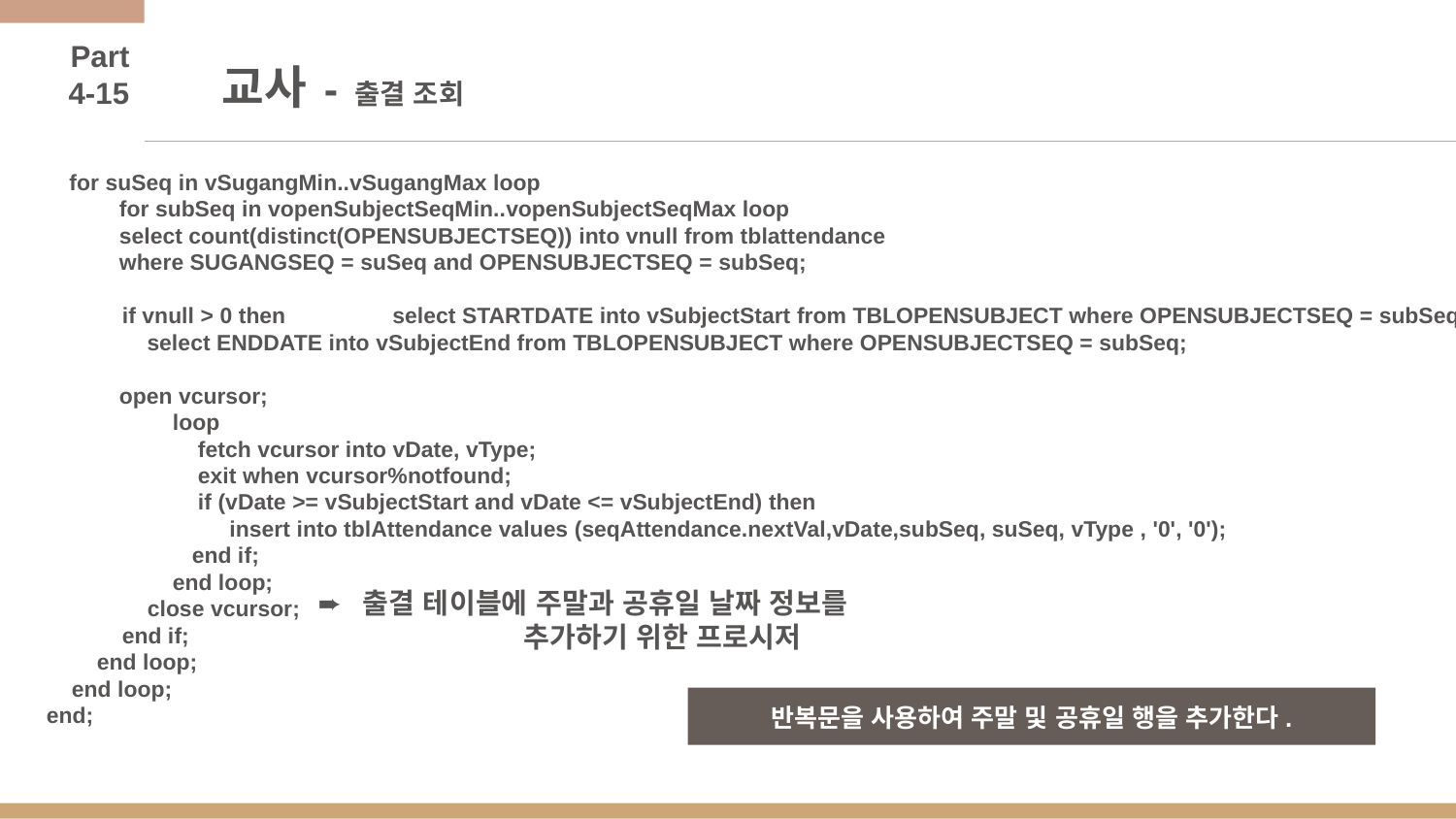

Part 4-15
# 교사 - 출결 조회
    for suSeq in vSugangMin..vSugangMax loop
for subSeq in vopenSubjectSeqMin..vopenSubjectSeqMax loop
select count(distinct(OPENSUBJECTSEQ)) into vnull from tblattendance
where SUGANGSEQ = suSeq and OPENSUBJECTSEQ = subSeq;

            if vnull > 0 then                 select STARTDATE into vSubjectStart from TBLOPENSUBJECT where OPENSUBJECTSEQ = subSeq;                 select ENDDATE into vSubjectEnd from TBLOPENSUBJECT where OPENSUBJECTSEQ = subSeq;

open vcursor;
                    loop
                        fetch vcursor into vDate, vType;
                        exit when vcursor%notfound;
                        if (vDate >= vSubjectStart and vDate <= vSubjectEnd) then
                             insert into tblAttendance values (seqAttendance.nextVal,vDate,subSeq, suSeq, vType , '0', '0');
end if;
                    end loop;
                close vcursor;
            end if;
        end loop;
    end loop;
end;

 ➨  출결 테이블에 주말과 공휴일 날짜 정보를
추가하기 위한 프로시저
반복문을 사용하여 주말 및 공휴일 행을 추가한다.